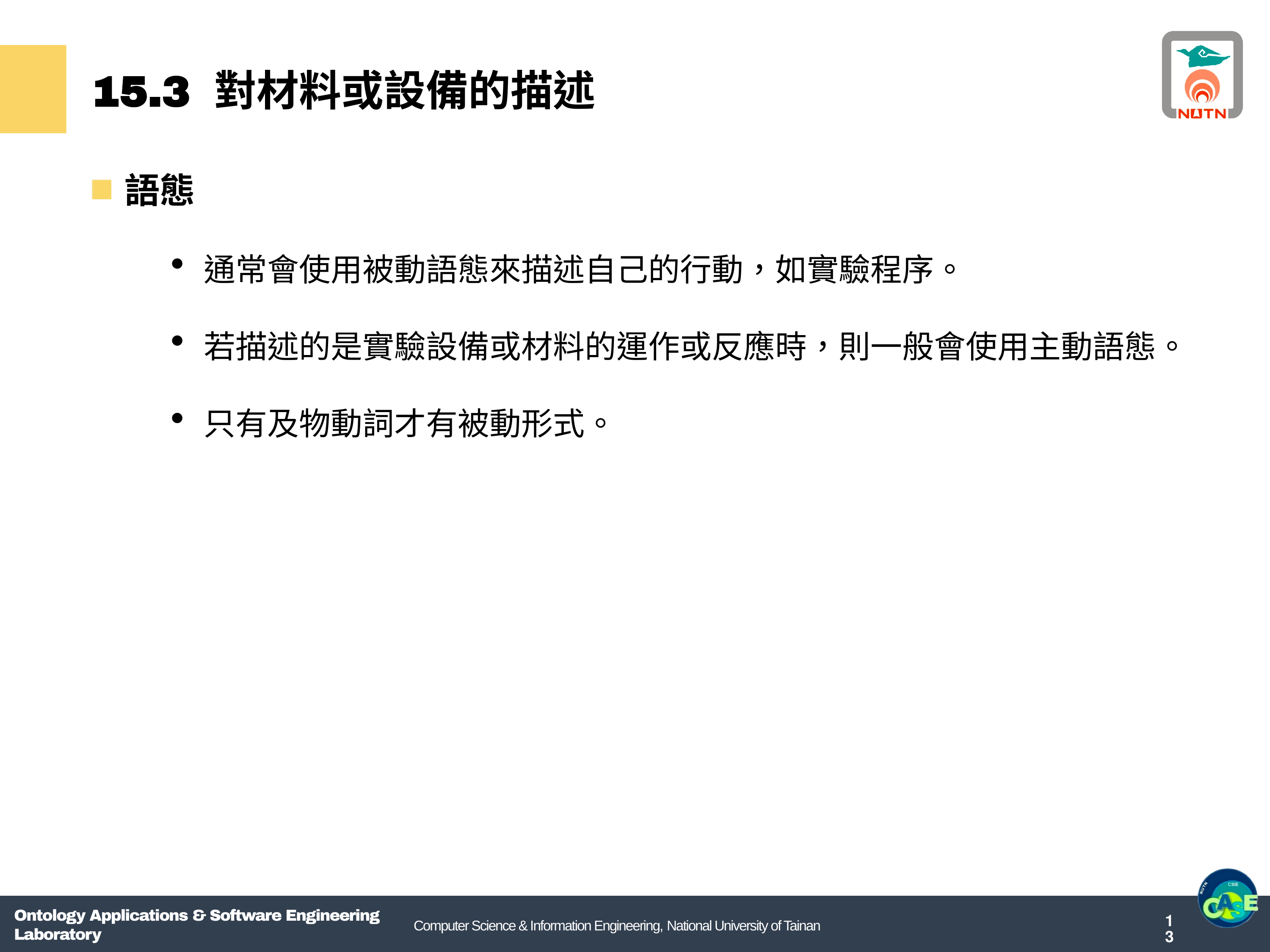

# 15.3 對材料或設備的描述
語態
通常會使用被動語態來描述自己的行動，如實驗程序。
若描述的是實驗設備或材料的運作或反應時，則一般會使用主動語態。
只有及物動詞才有被動形式。

13